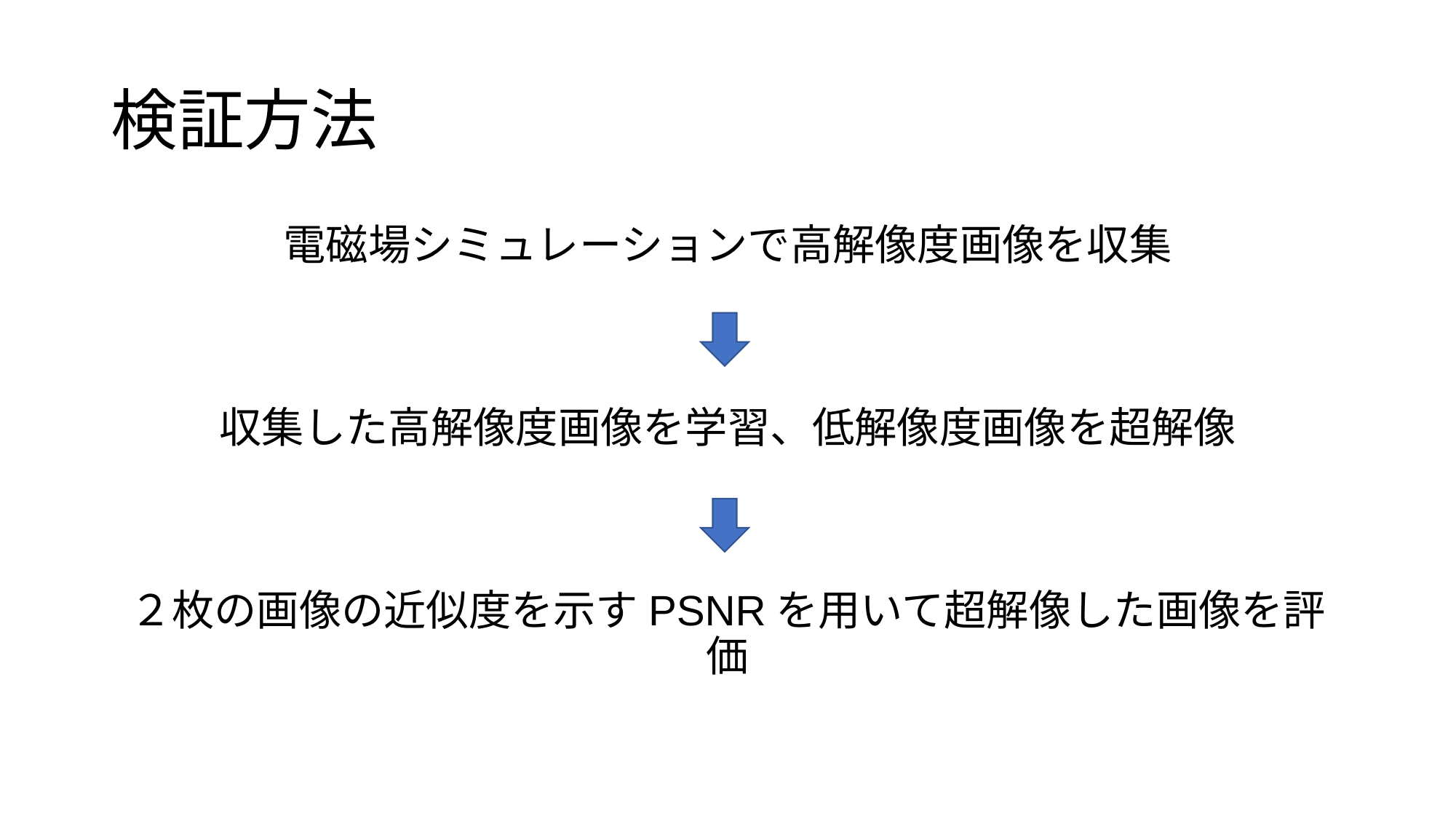

# 検証方法
電磁場シミュレーションで高解像度画像を収集

収集した高解像度画像を学習、低解像度画像を超解像

２枚の画像の近似度を示すPSNRを用いて超解像した画像を評価